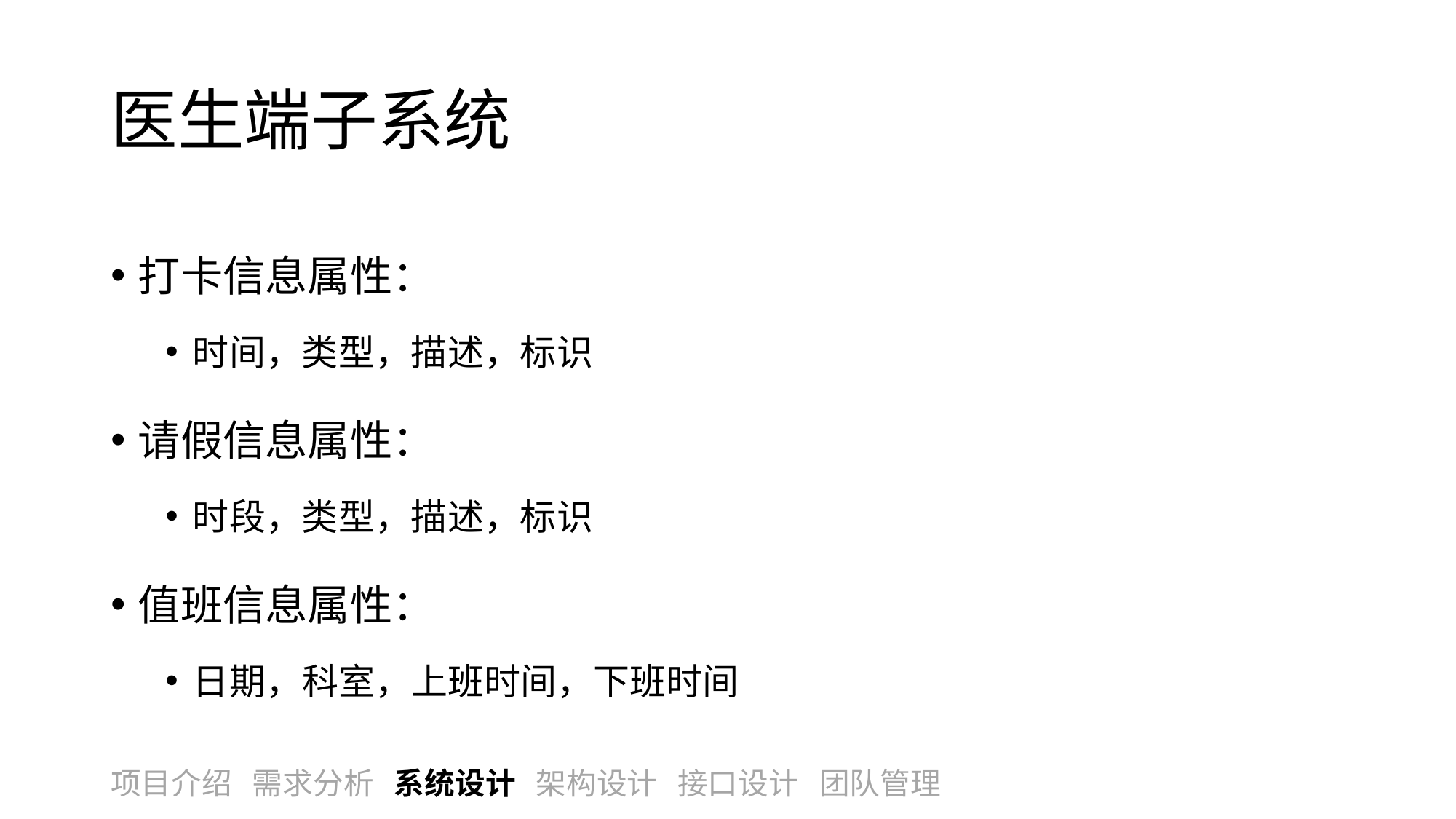

# 医生端子系统
打卡信息属性：
时间，类型，描述，标识
请假信息属性：
时段，类型，描述，标识
值班信息属性：
日期，科室，上班时间，下班时间